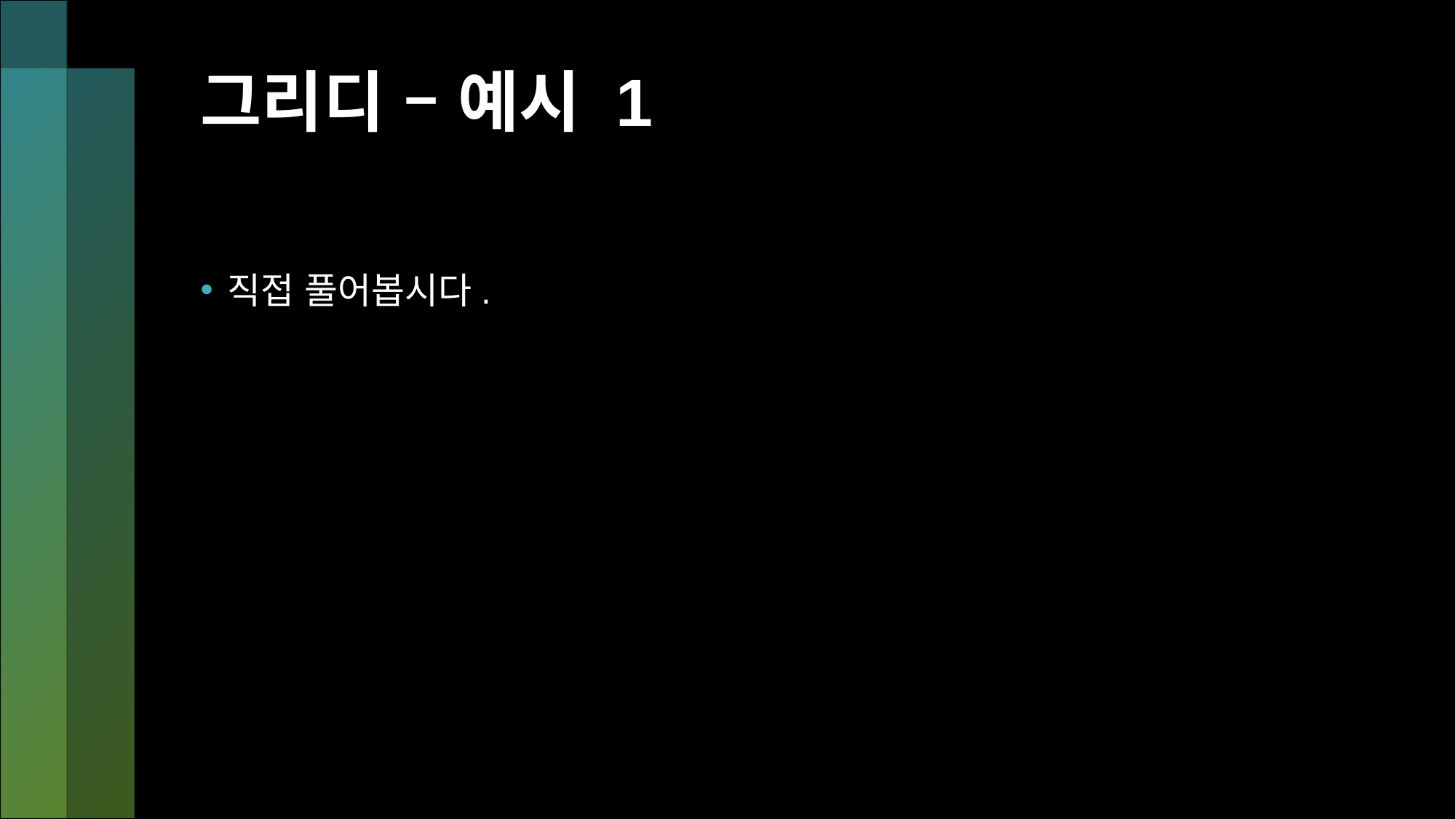

# 그리디 – 예시 1
직접 풀어봅시다.